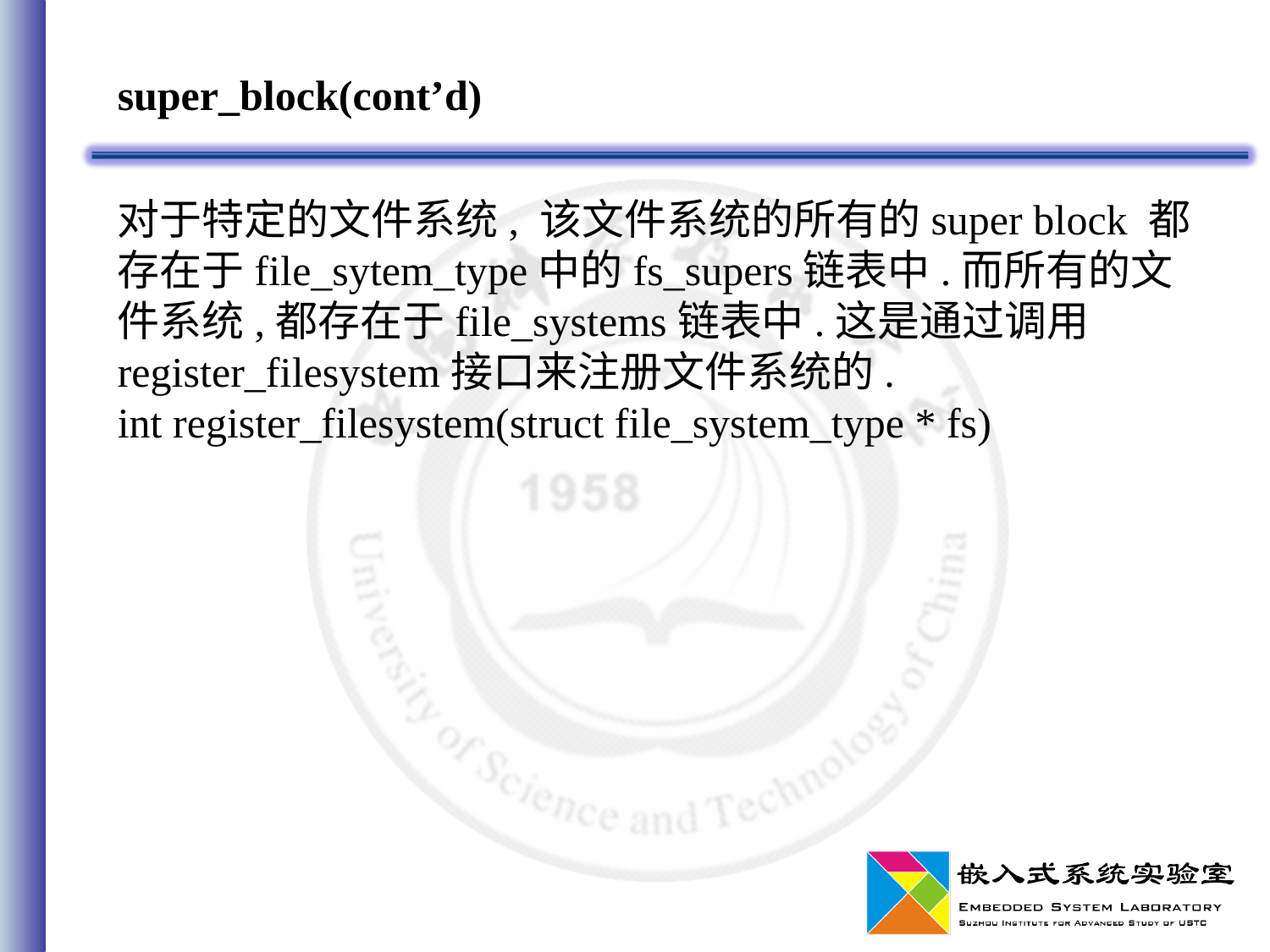

# super_block(cont’d)
对于特定的文件系统, 该文件系统的所有的super block 都存在于file_sytem_type中的fs_supers链表中.而所有的文件系统,都存在于file_systems链表中.这是通过调用register_filesystem接口来注册文件系统的.
int register_filesystem(struct file_system_type * fs)